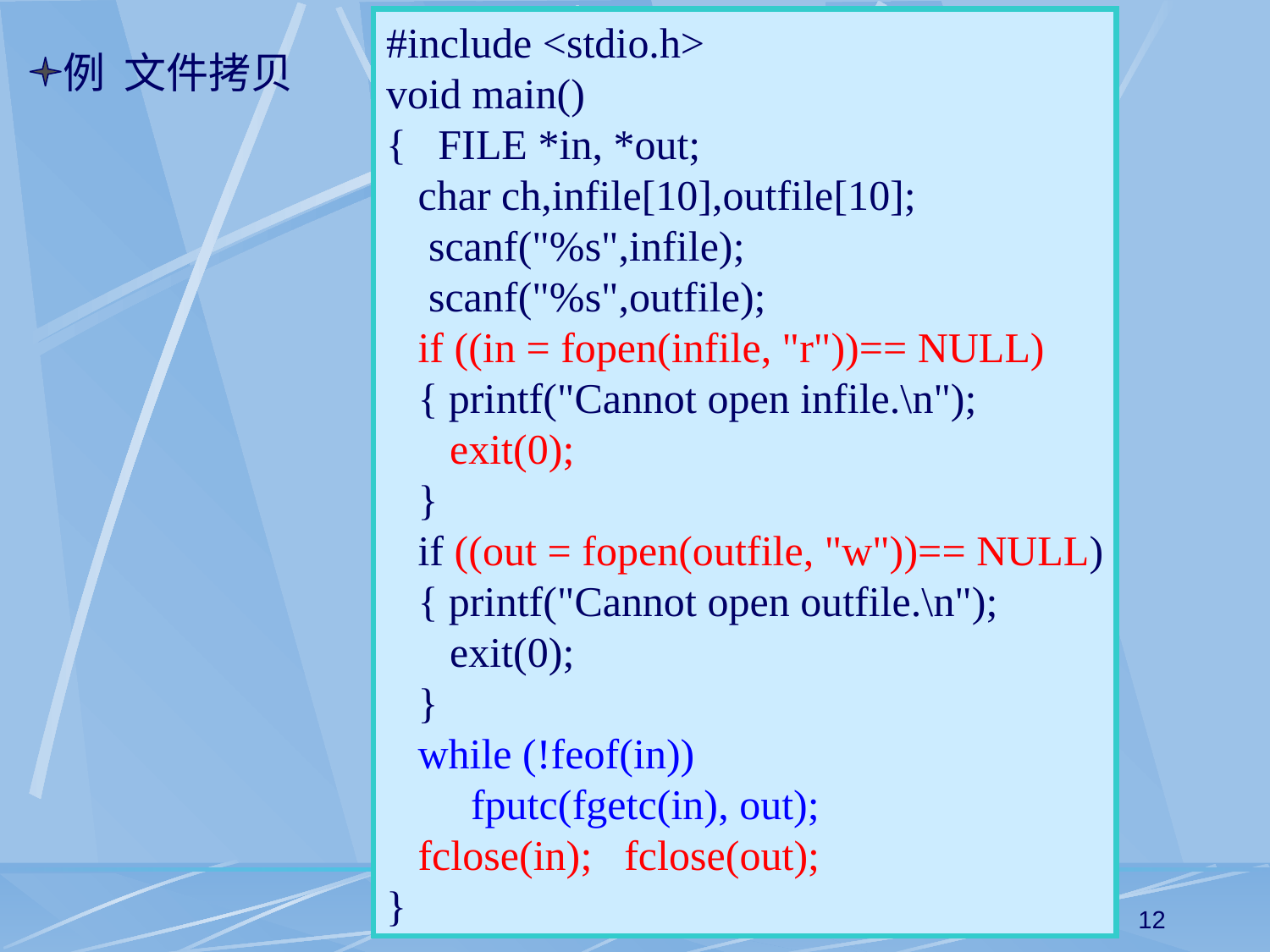

#include <stdio.h>
void main()
{   FILE *in, *out;
   char ch,infile[10],outfile[10];
    scanf("%s",infile);
    scanf("%s",outfile);
   if ((in = fopen(infile, "r"))== NULL)
   { printf("Cannot open infile.\n");
      exit(0);
   }
   if ((out = fopen(outfile, "w"))== NULL)
   { printf("Cannot open outfile.\n");
      exit(0);
   }
   while (!feof(in))
        fputc(fgetc(in), out);
   fclose(in);   fclose(out);
}
例  文件拷贝

12